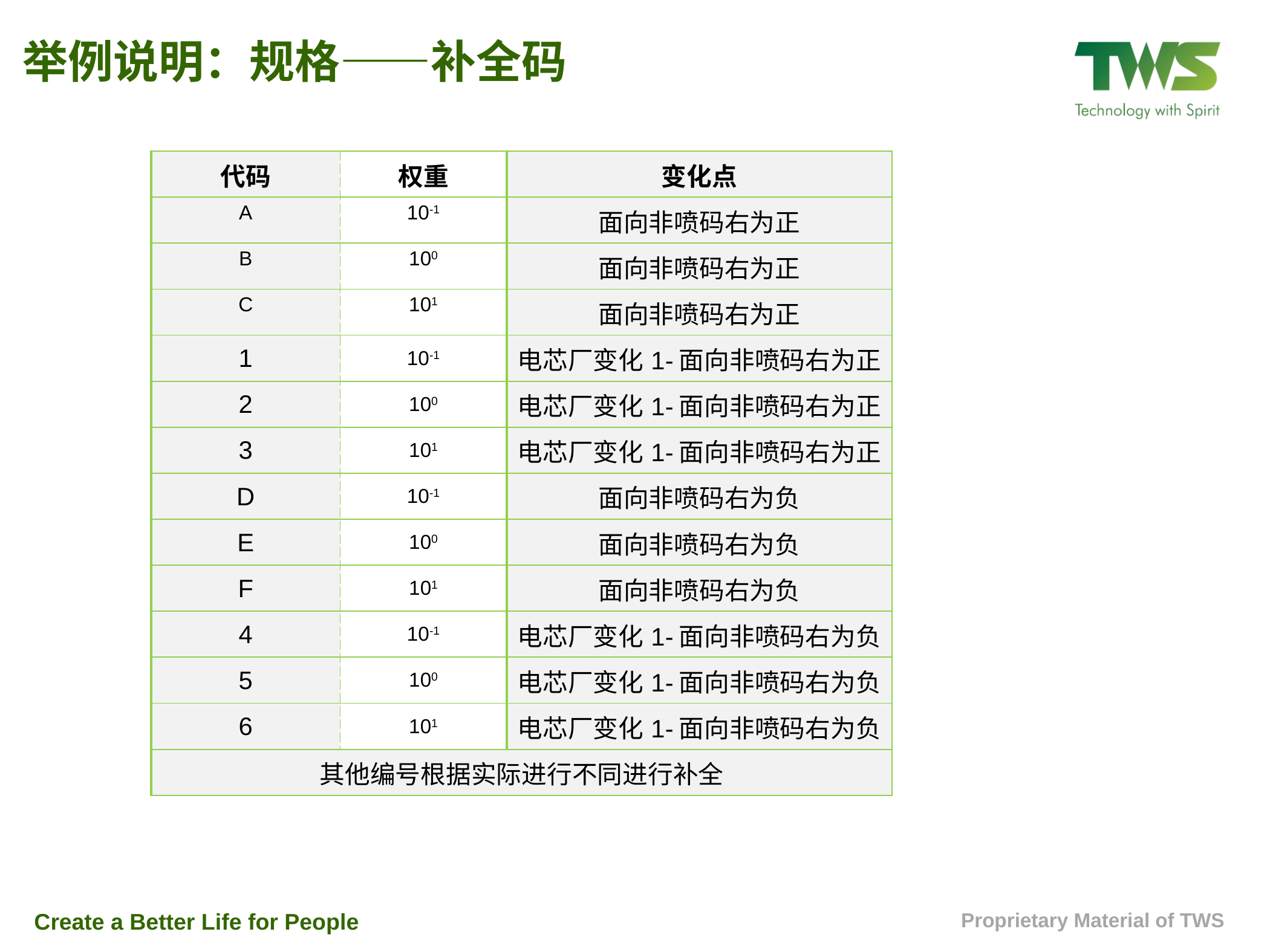

举例说明：规格——补全码
| 代码 | 权重 | 变化点 |
| --- | --- | --- |
| A | 10-1 | 面向非喷码右为正 |
| B | 100 | 面向非喷码右为正 |
| C | 101 | 面向非喷码右为正 |
| 1 | 10-1 | 电芯厂变化1-面向非喷码右为正 |
| 2 | 100 | 电芯厂变化1-面向非喷码右为正 |
| 3 | 101 | 电芯厂变化1-面向非喷码右为正 |
| D | 10-1 | 面向非喷码右为负 |
| E | 100 | 面向非喷码右为负 |
| F | 101 | 面向非喷码右为负 |
| 4 | 10-1 | 电芯厂变化1-面向非喷码右为负 |
| 5 | 100 | 电芯厂变化1-面向非喷码右为负 |
| 6 | 101 | 电芯厂变化1-面向非喷码右为负 |
| 其他编号根据实际进行不同进行补全 |  |  |